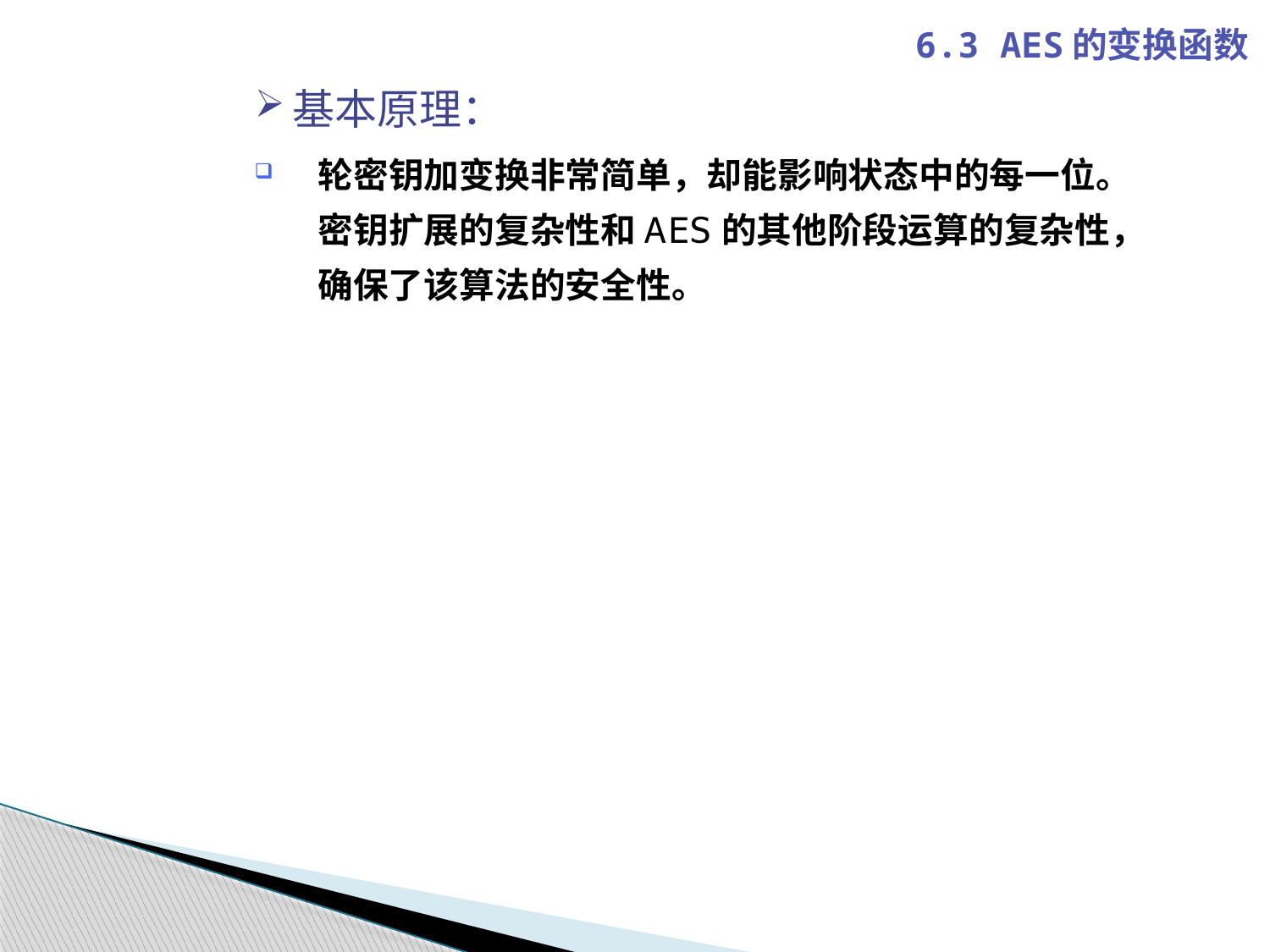

6.3 AES的变换函数
基本原理：
轮密钥加变换非常简单，却能影响状态中的每一位。密钥扩展的复杂性和AES的其他阶段运算的复杂性，确保了该算法的安全性。